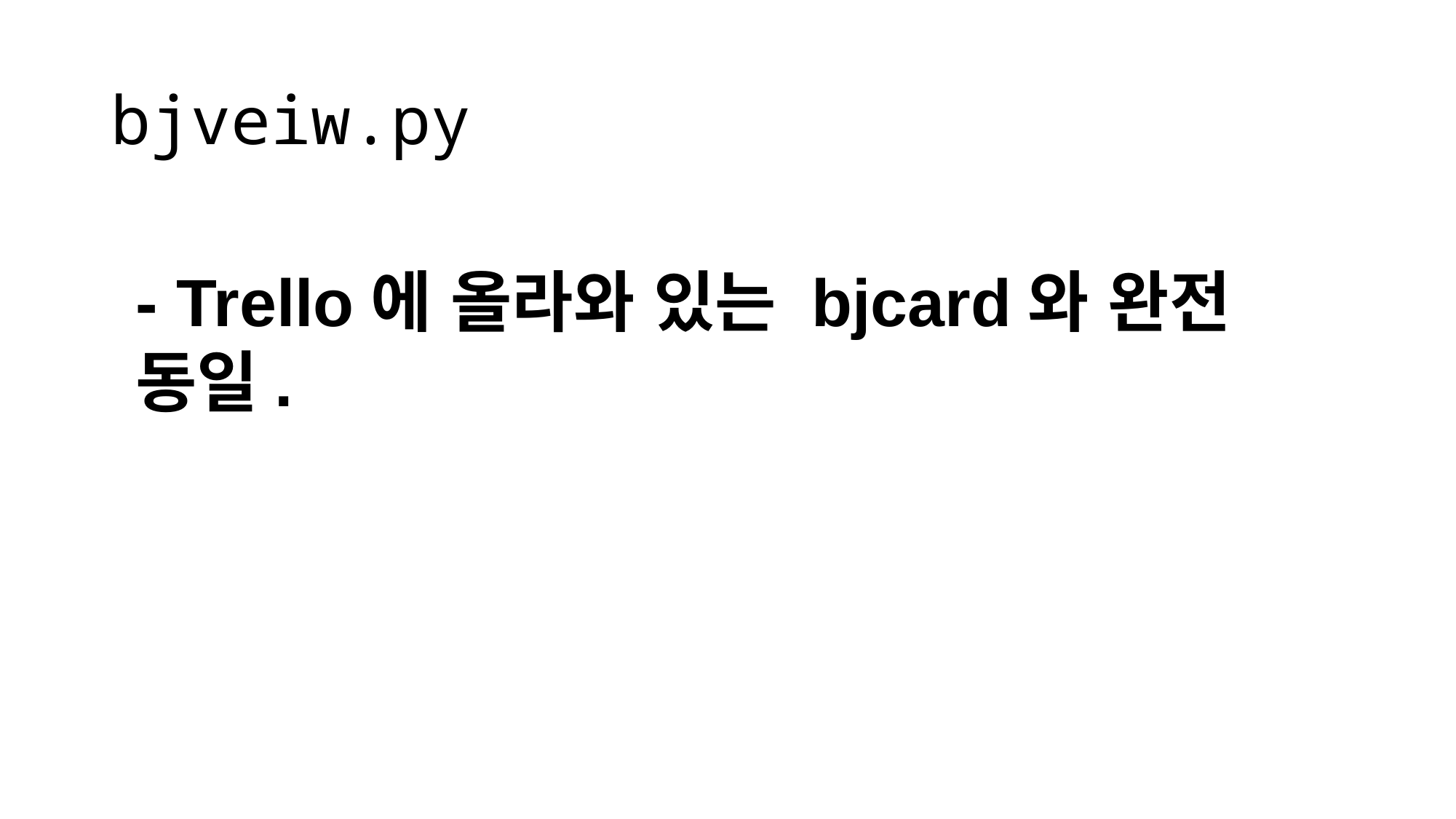

# bjveiw.py
- Trello에 올라와 있는 bjcard와 완전 동일.